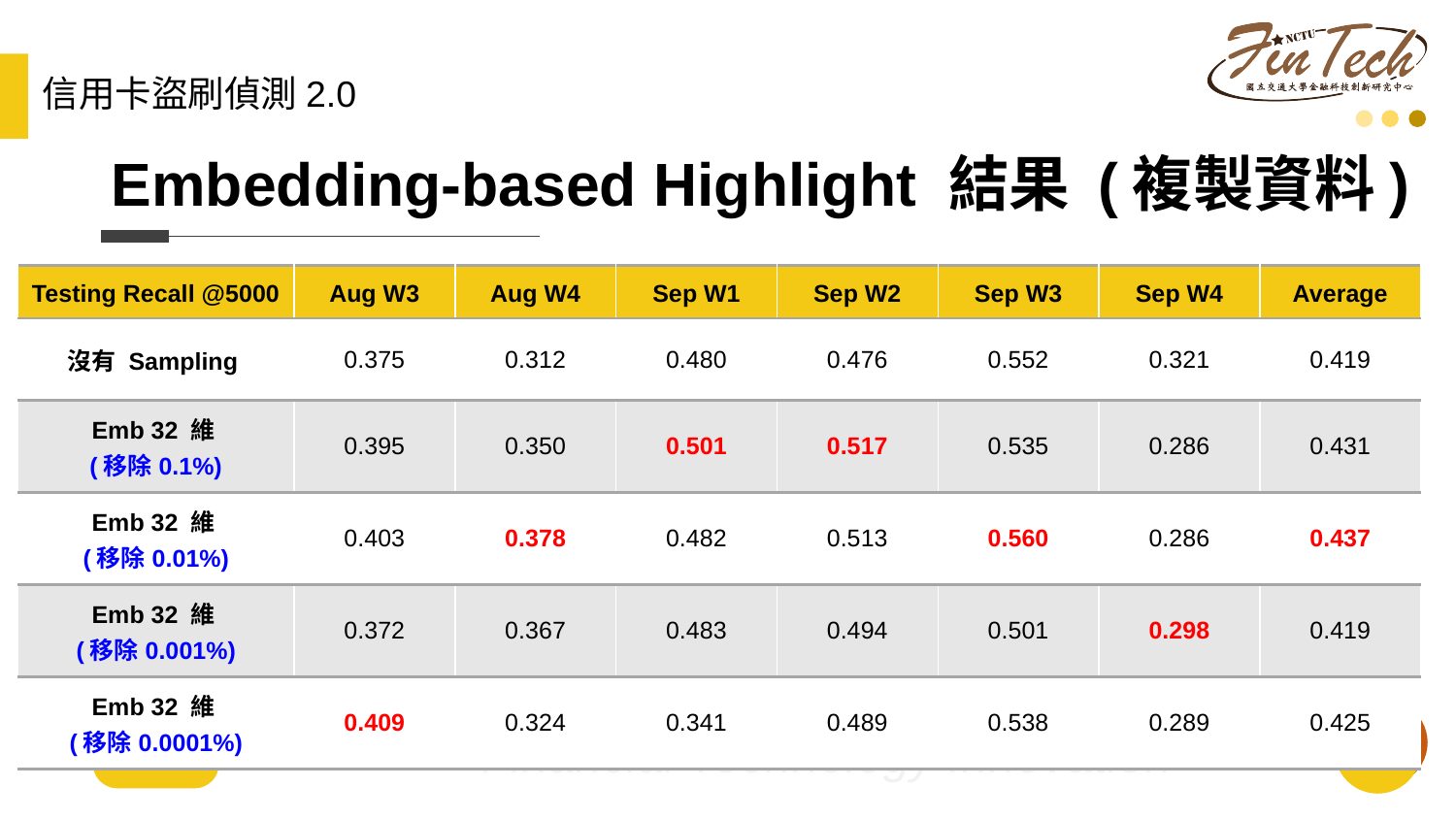

信用卡盜刷偵測2.0

# Embedding-based Highlight 結果 (複製資料)
| Testing Recall @5000 | Aug W3 | Aug W4 | Sep W1 | Sep W2 | Sep W3 | Sep W4 | Average |
| --- | --- | --- | --- | --- | --- | --- | --- |
| 沒有 Sampling | 0.375 | 0.312 | 0.480 | 0.476 | 0.552 | 0.321 | 0.419 |
| Emb 32 維 (移除0.1%) | 0.395 | 0.350 | 0.501 | 0.517 | 0.535 | 0.286 | 0.431 |
| Emb 32 維 (移除0.01%) | 0.403 | 0.378 | 0.482 | 0.513 | 0.560 | 0.286 | 0.437 |
| Emb 32 維 (移除0.001%) | 0.372 | 0.367 | 0.483 | 0.494 | 0.501 | 0.298 | 0.419 |
| Emb 32 維 (移除0.0001%) | 0.409 | 0.324 | 0.341 | 0.489 | 0.538 | 0.289 | 0.425 |
16